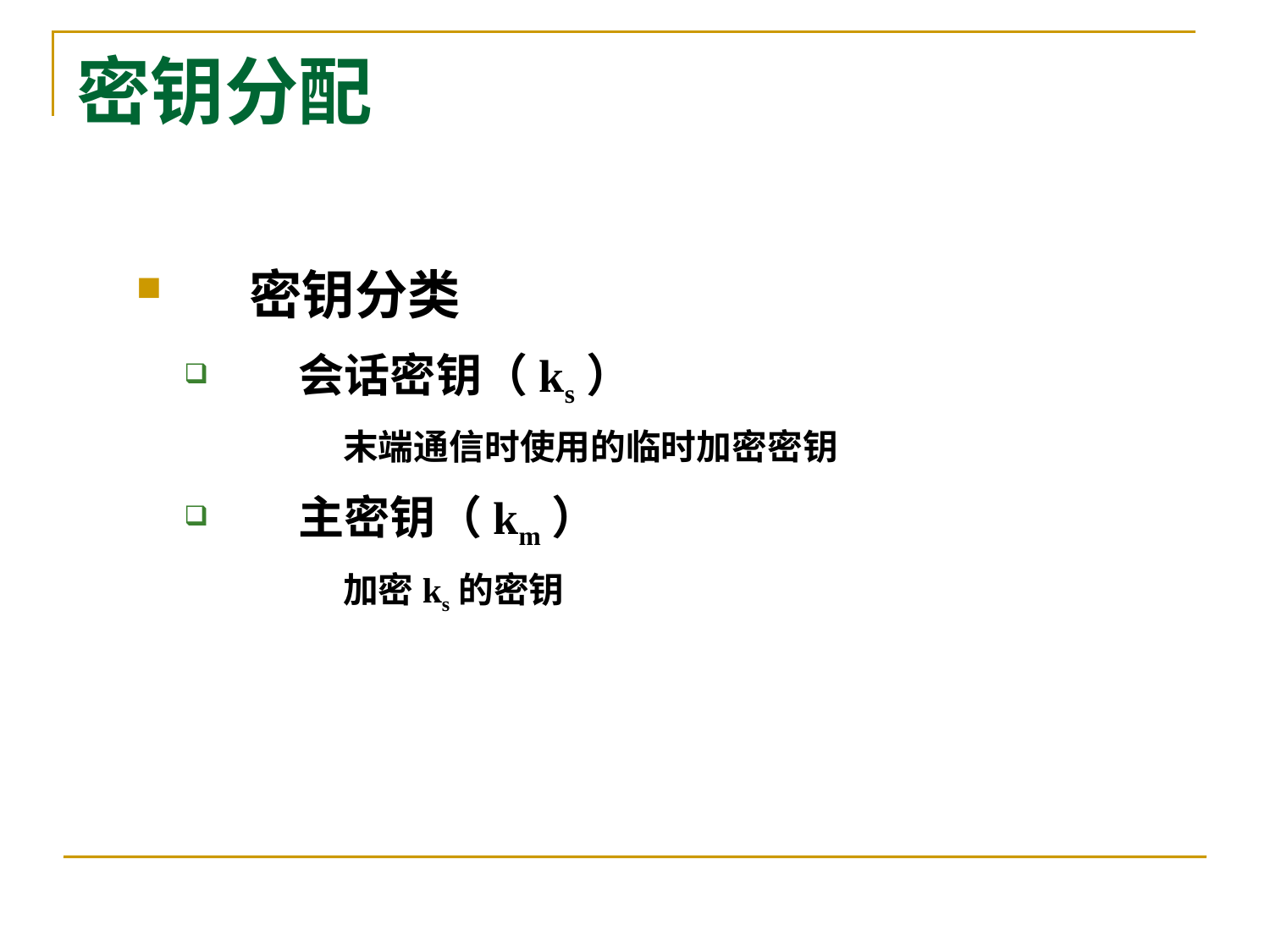

# 密钥分配
密钥分类
会话密钥（ks）
       末端通信时使用的临时加密密钥
主密钥（km）
       加密ks的密钥

7